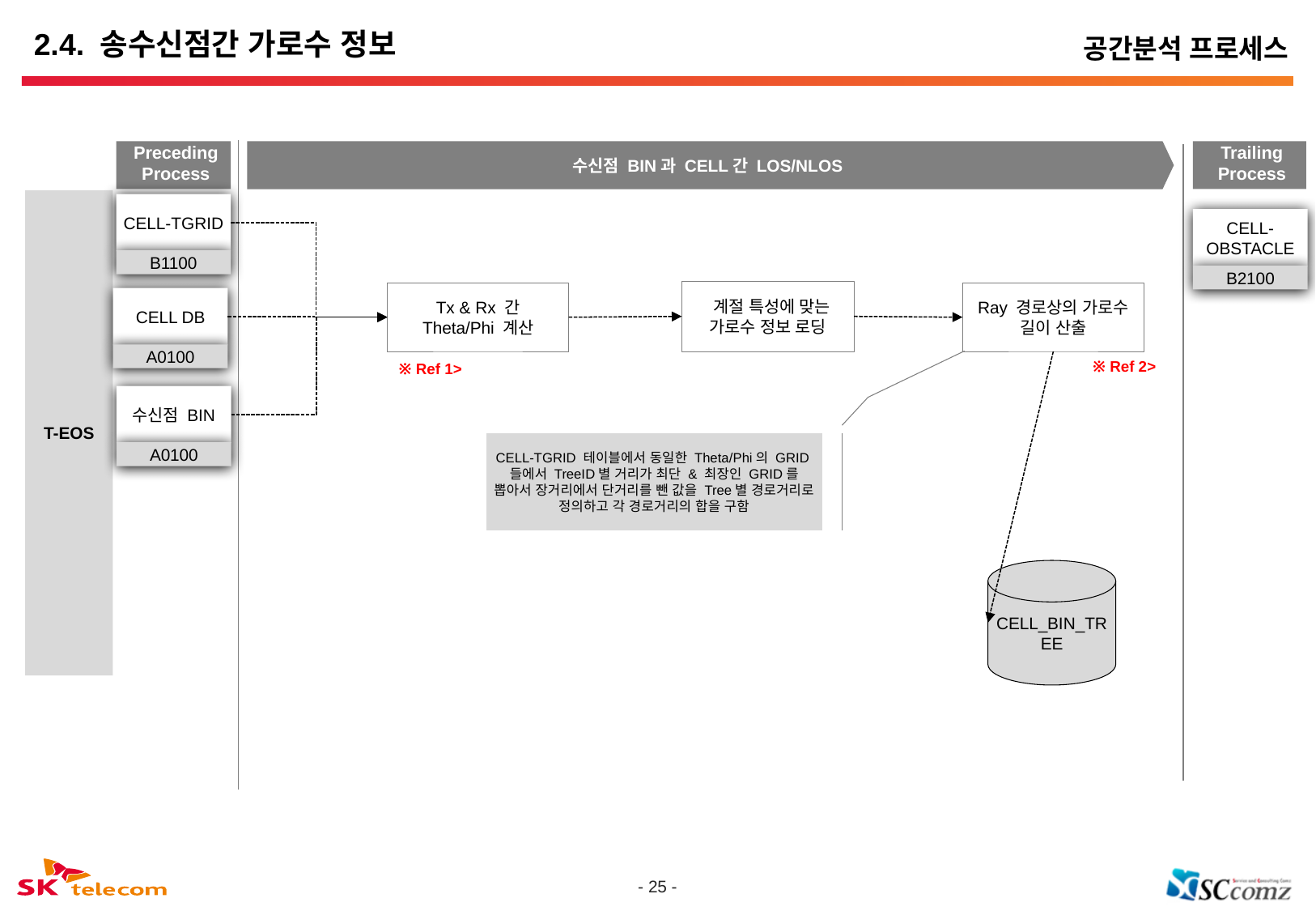

# 2.4. 송수신점간 가로수 정보
공간분석 프로세스
Preceding
Process
수신점 BIN과 CELL간 LOS/NLOS
Trailing Process
T-EOS
CELL-TGRID
B1100
CELL-OBSTACLE
B2100
 계절 특성에 맞는
가로수 정보 로딩
Tx & Rx 간
Theta/Phi 계산
Ray 경로상의 가로수 길이 산출
CELL DB
A0100
※ Ref 2>
※ Ref 1>
수신점 BIN
A0100
CELL-TGRID 테이블에서 동일한 Theta/Phi의 GRID들에서 TreeID별 거리가 최단 & 최장인 GRID를 뽑아서 장거리에서 단거리를 뺀 값을 Tree별 경로거리로 정의하고 각 경로거리의 합을 구함
CELL_BIN_TREE